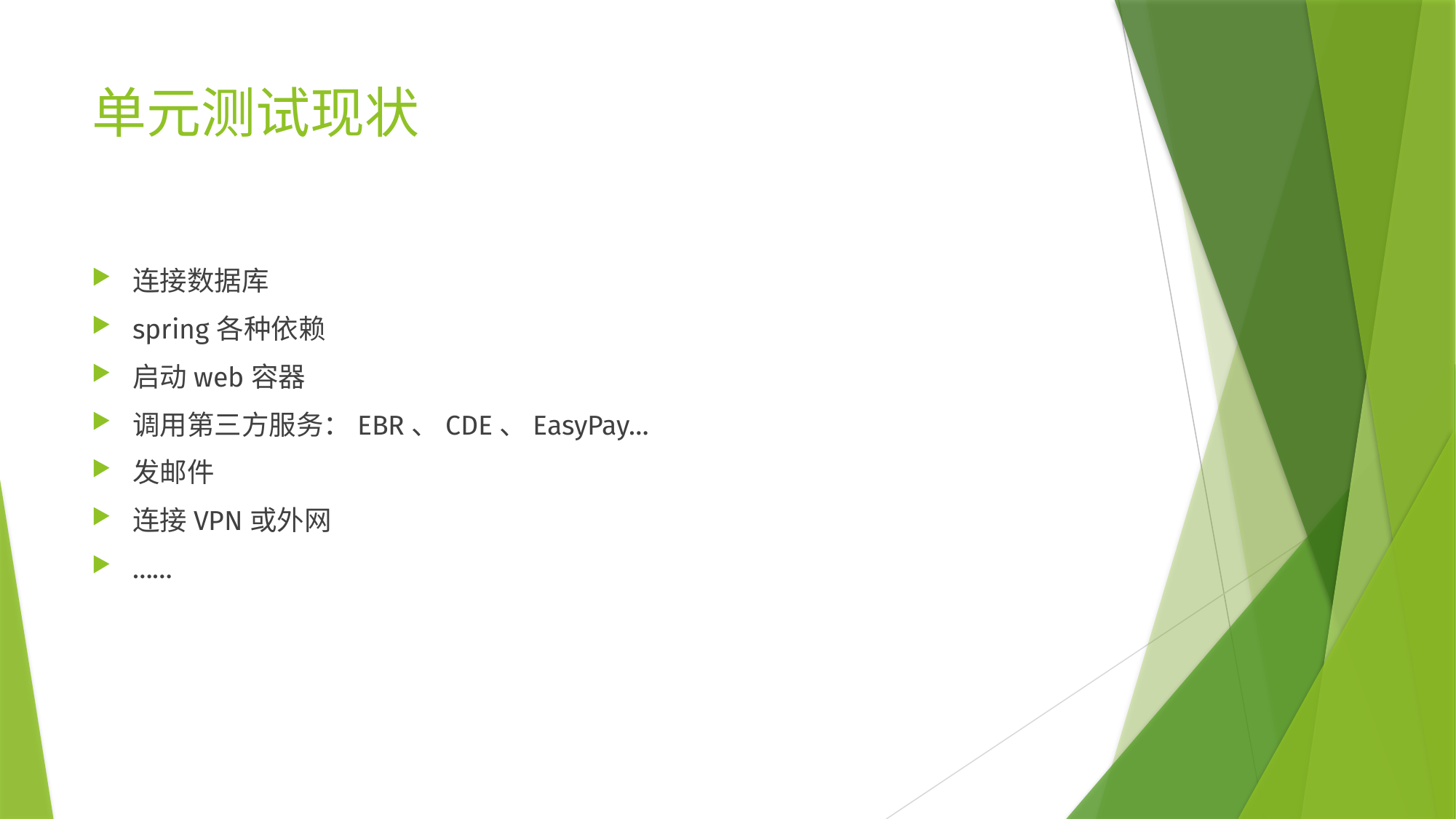

# 单元测试现状
连接数据库
spring各种依赖
启动web容器
调用第三方服务：EBR、CDE、EasyPay…
发邮件
连接VPN或外网
……